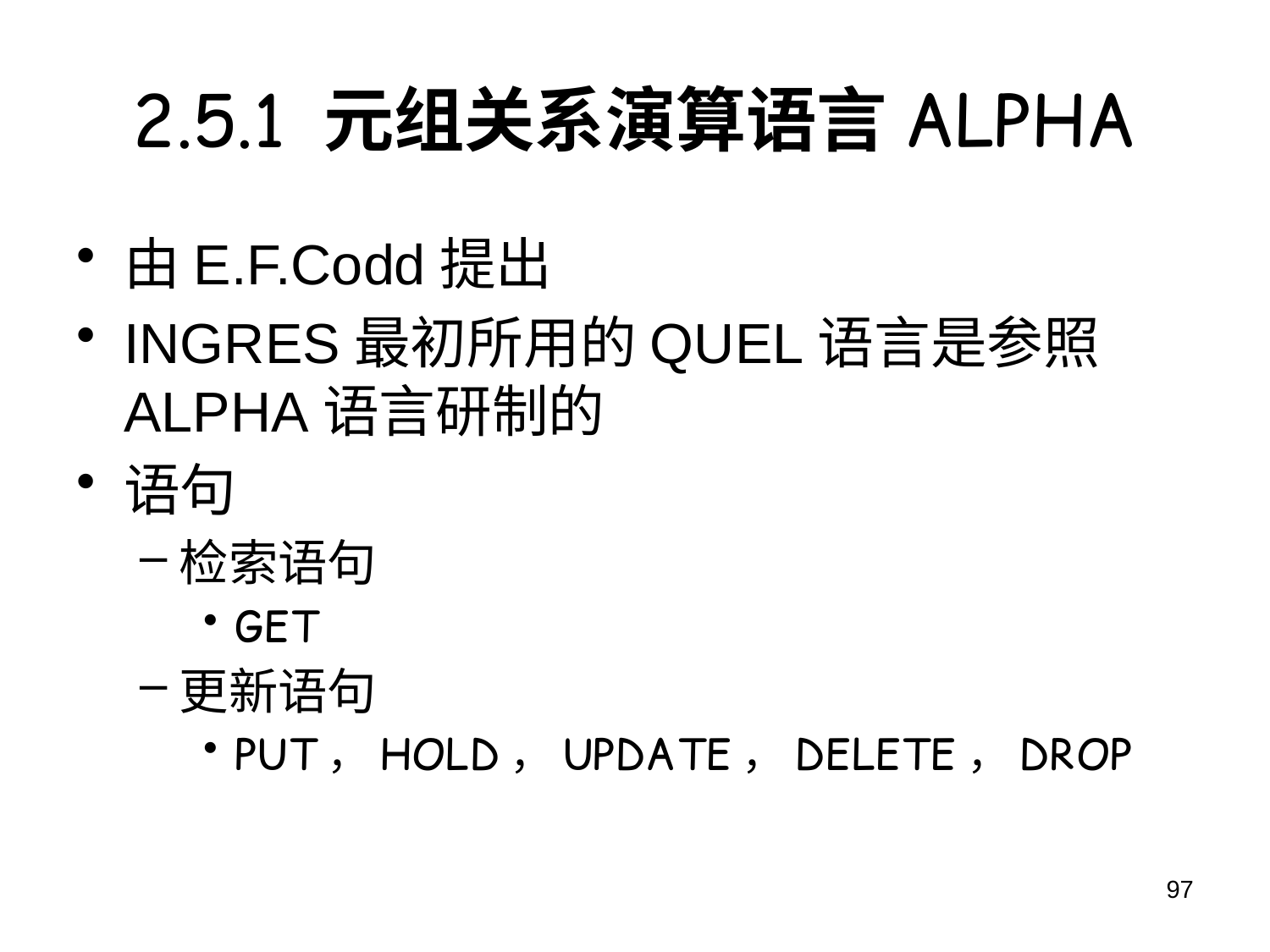

# 2.5.1 元组关系演算语言ALPHA
由E.F.Codd提出
INGRES最初所用的QUEL语言是参照ALPHA语言研制的
语句
检索语句
GET
更新语句
PUT，HOLD，UPDATE，DELETE，DROP
97